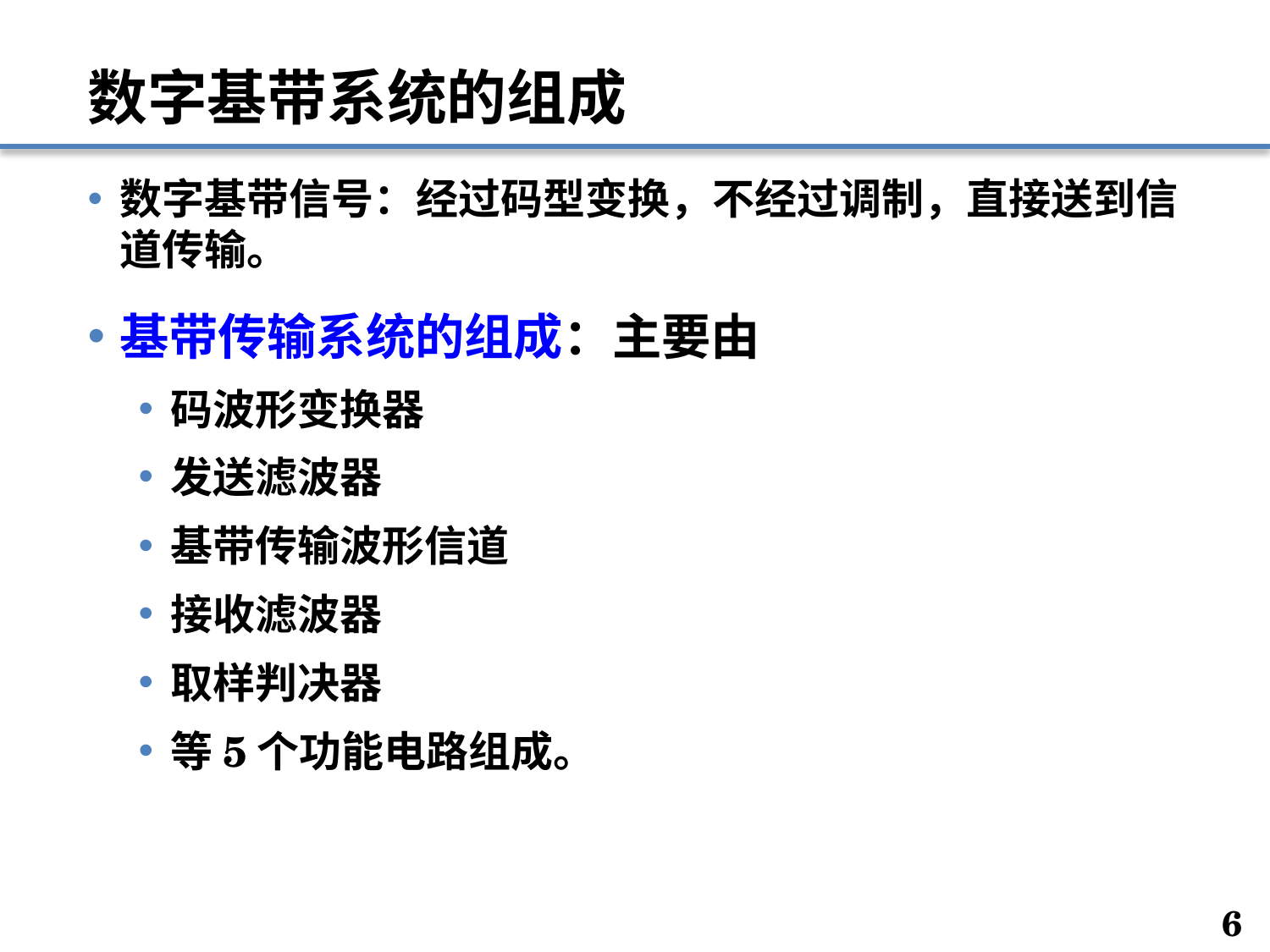

# 数字基带系统的组成
数字基带信号：经过码型变换，不经过调制，直接送到信道传输。
基带传输系统的组成：主要由
码波形变换器
发送滤波器
基带传输波形信道
接收滤波器
取样判决器
等5个功能电路组成。

6